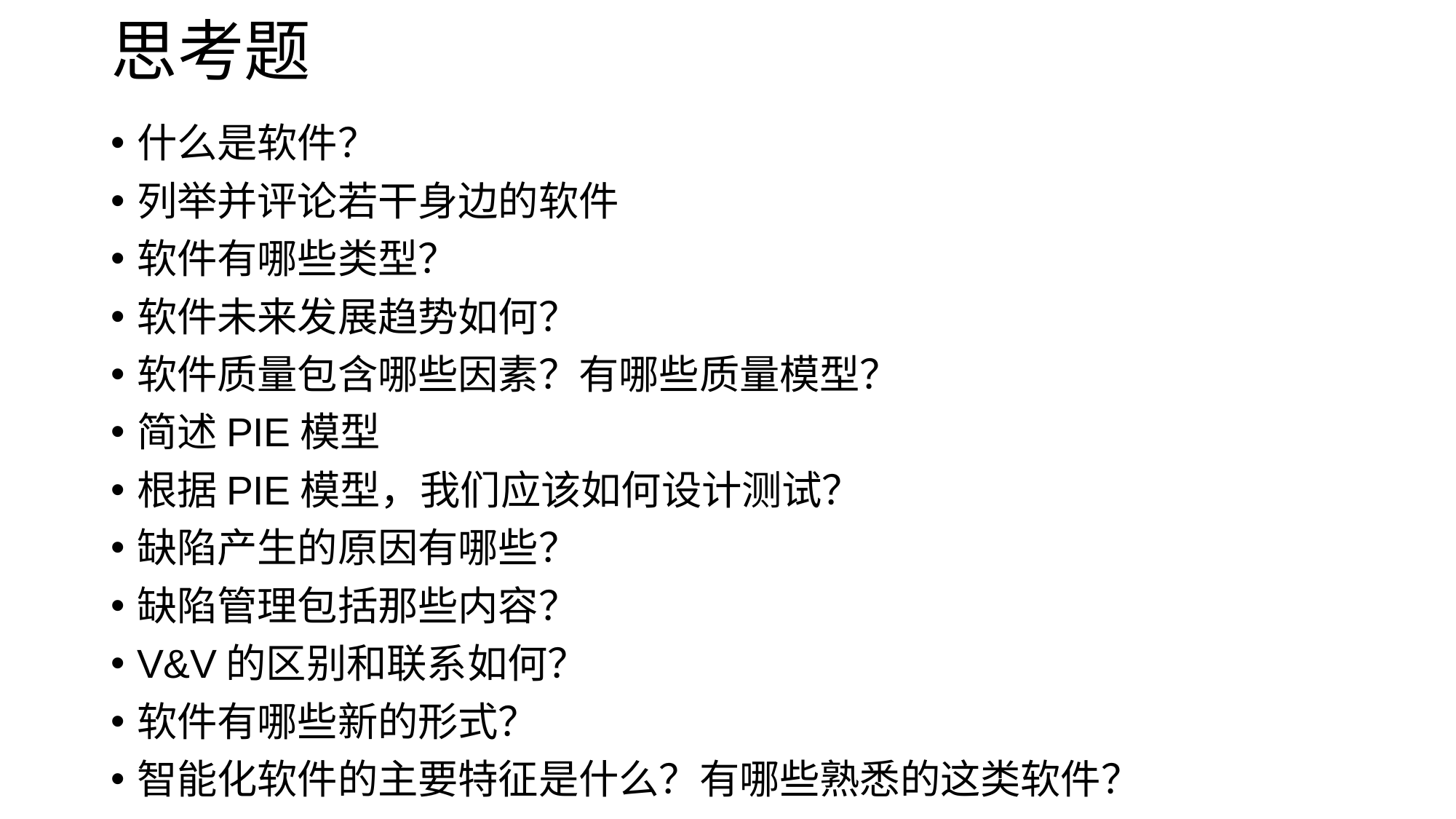

# 思考题
什么是软件？
列举并评论若干身边的软件
软件有哪些类型？
软件未来发展趋势如何？
软件质量包含哪些因素？有哪些质量模型？
简述PIE模型
根据PIE模型，我们应该如何设计测试？
缺陷产生的原因有哪些？
缺陷管理包括那些内容？
V&V的区别和联系如何？
软件有哪些新的形式？
智能化软件的主要特征是什么？有哪些熟悉的这类软件？